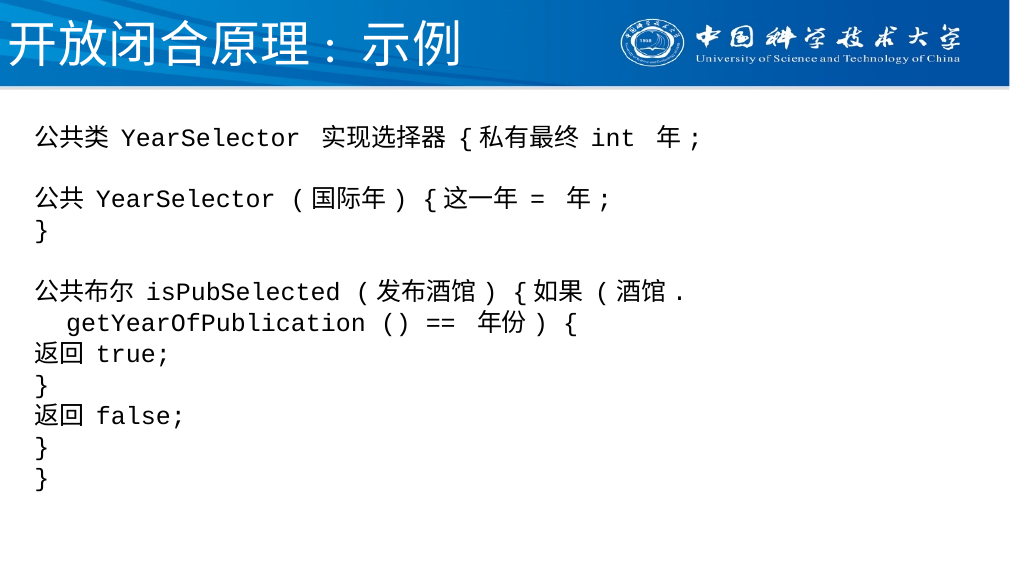

# 开放闭合原理: 示例
公共类 YearSelector 实现选择器 {私有最终 int 年;

公共 YearSelector (国际年) {这一年 = 年;
}

公共布尔 isPubSelected (发布酒馆) {如果 (酒馆. getYearOfPublication () == 年份) {
返回 true;
}
返回 false;
}
}